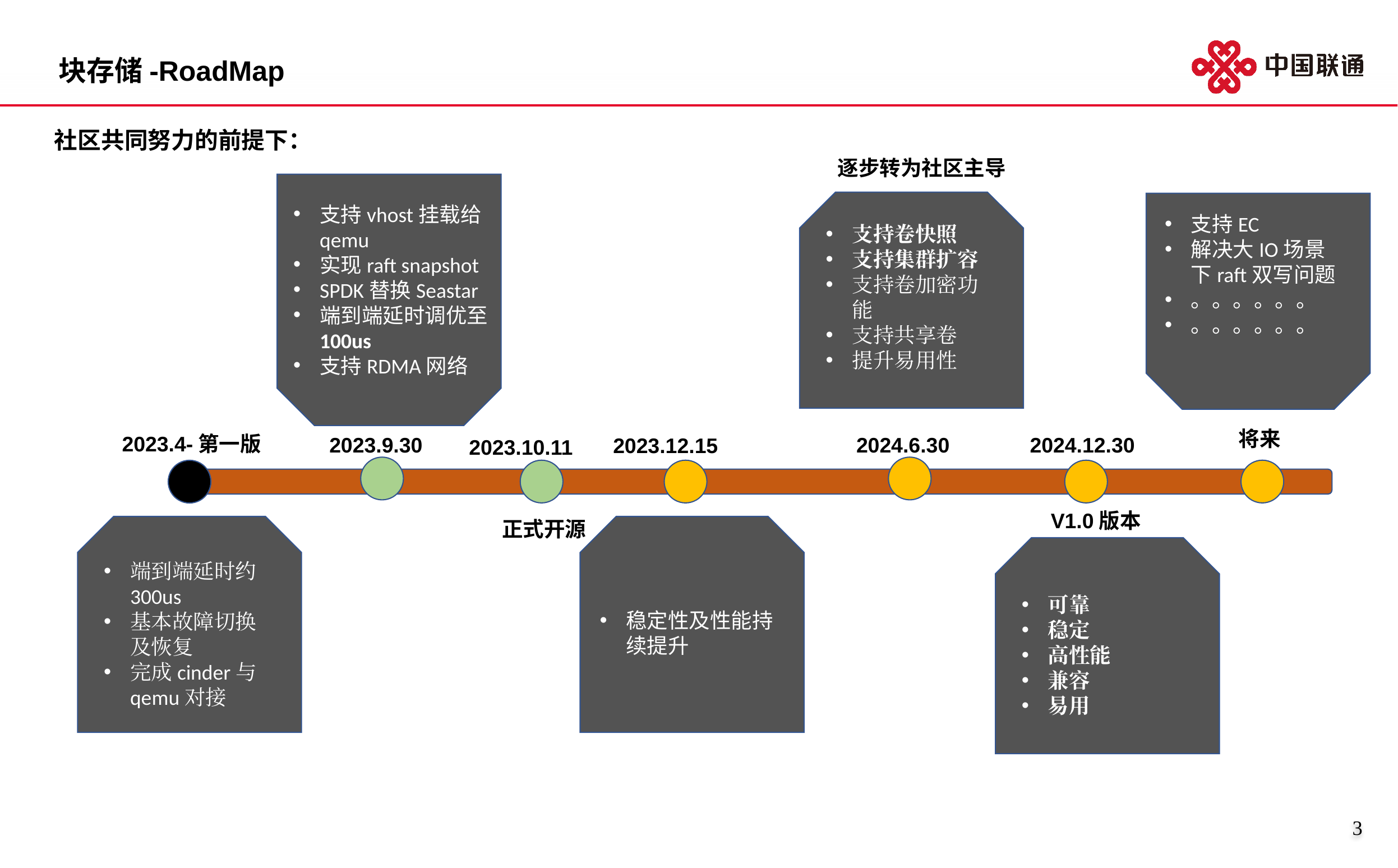

块存储-RoadMap
社区共同努力的前提下：
逐步转为社区主导

支持卷快照
支持集群扩容
支持卷加密功能
支持共享卷
提升易用性

支持vhost挂载给qemu
实现raft snapshot
SPDK替换Seastar
端到端延时调优至100us
支持RDMA网络

支持EC
解决大IO场景下raft双写问题
。。。。。。
。。。。。。

将来
2023.4-第一版
2023.9.30
2024.12.30
2024.6.30
2023.12.15
2023.10.11

V1.0版本
正式开源
端到端延时约300us
基本故障切换及恢复
完成cinder与qemu对接

可靠
稳定
高性能
兼容
易用
稳定性及性能持续提升